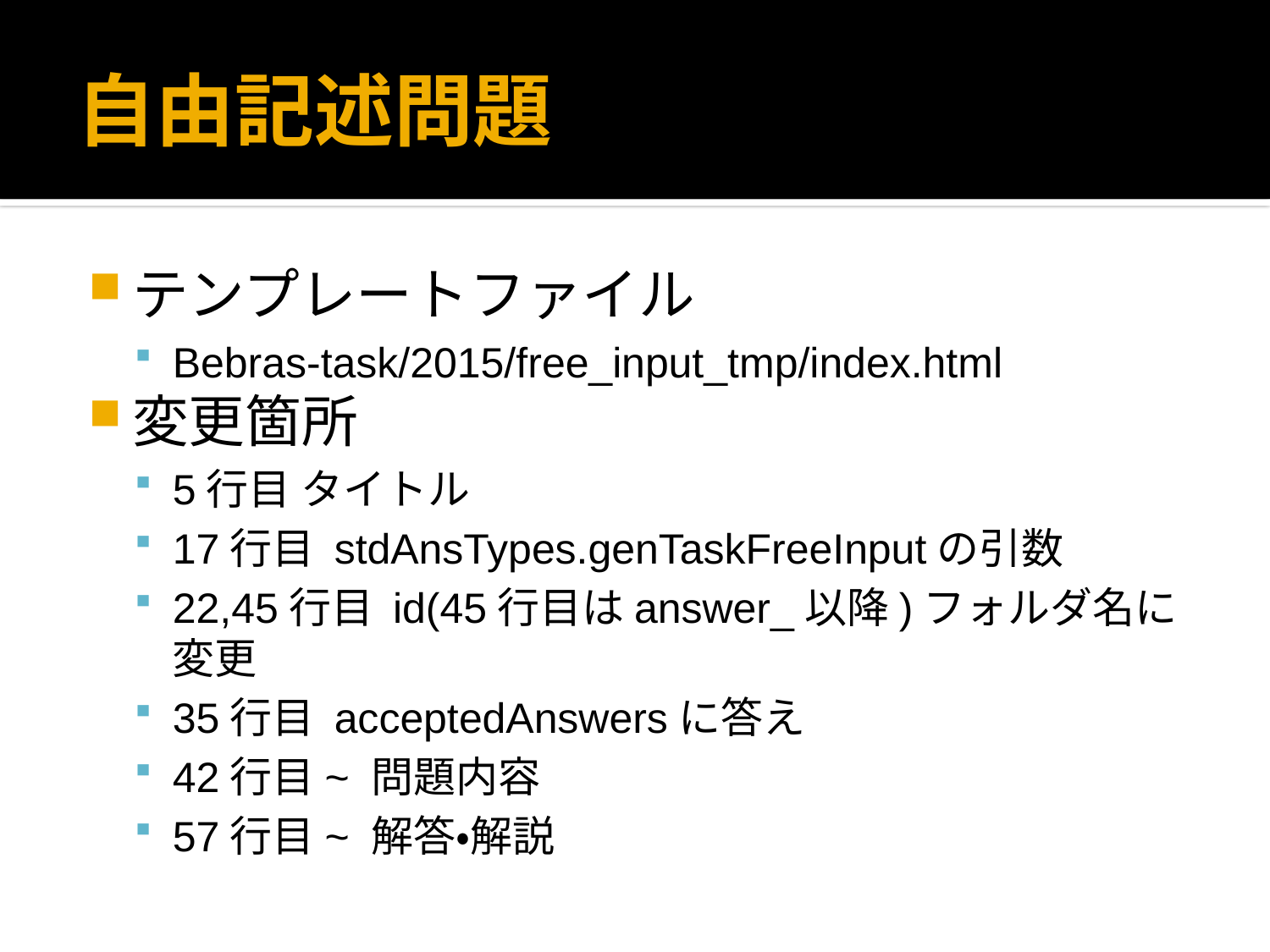

# 自由記述問題
テンプレートファイル
Bebras-task/2015/free_input_tmp/index.html
変更箇所
5行目 タイトル
17行目 stdAnsTypes.genTaskFreeInputの引数
22,45行目 id(45行目はanswer_以降)フォルダ名に変更
35行目 acceptedAnswersに答え
42行目~ 問題内容
57行目~ 解答・解説